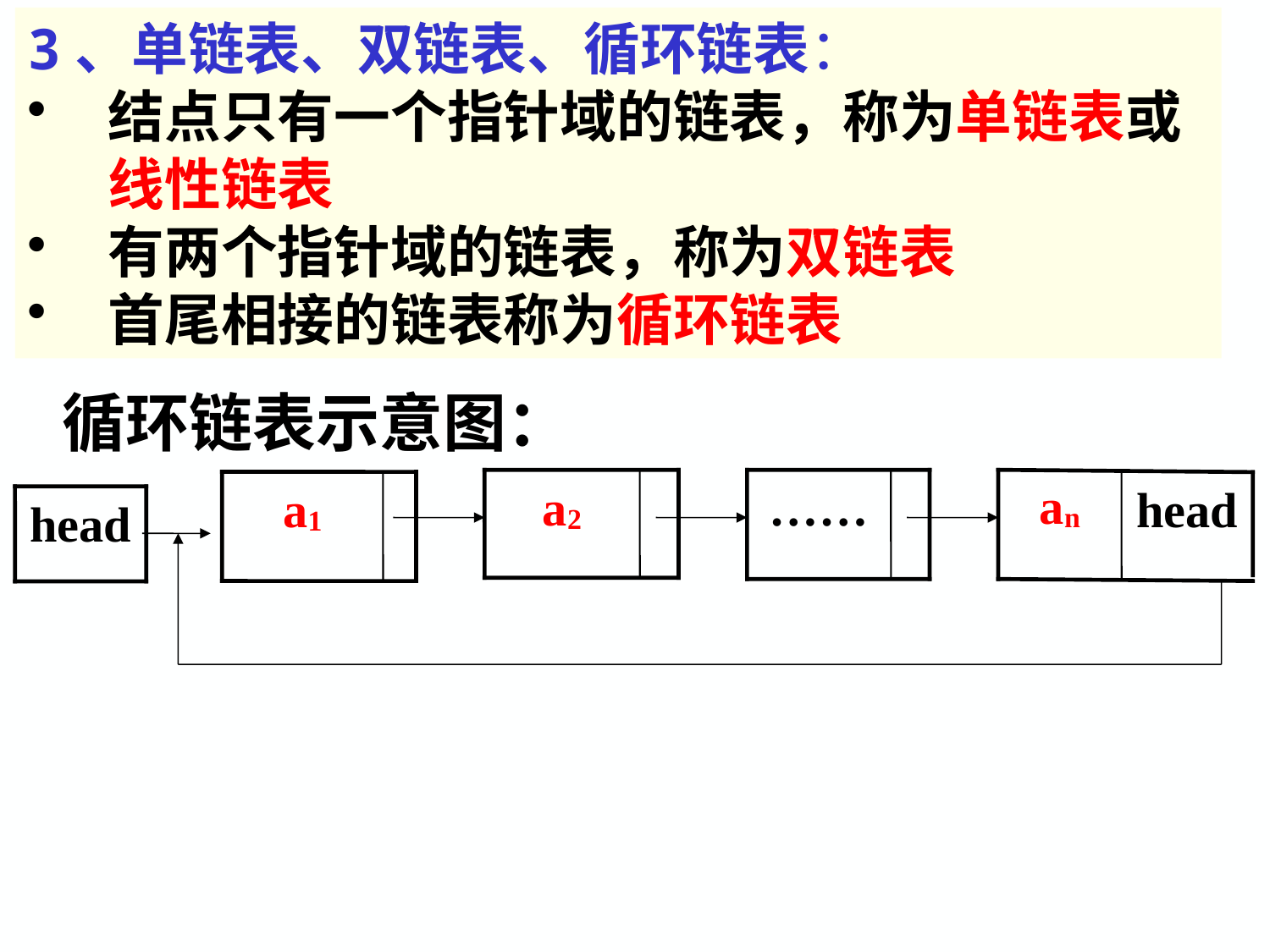

3、单链表、双链表、循环链表：
结点只有一个指针域的链表，称为单链表或线性链表
有两个指针域的链表，称为双链表
首尾相接的链表称为循环链表
循环链表示意图：
an
a2

……

a1

head

head